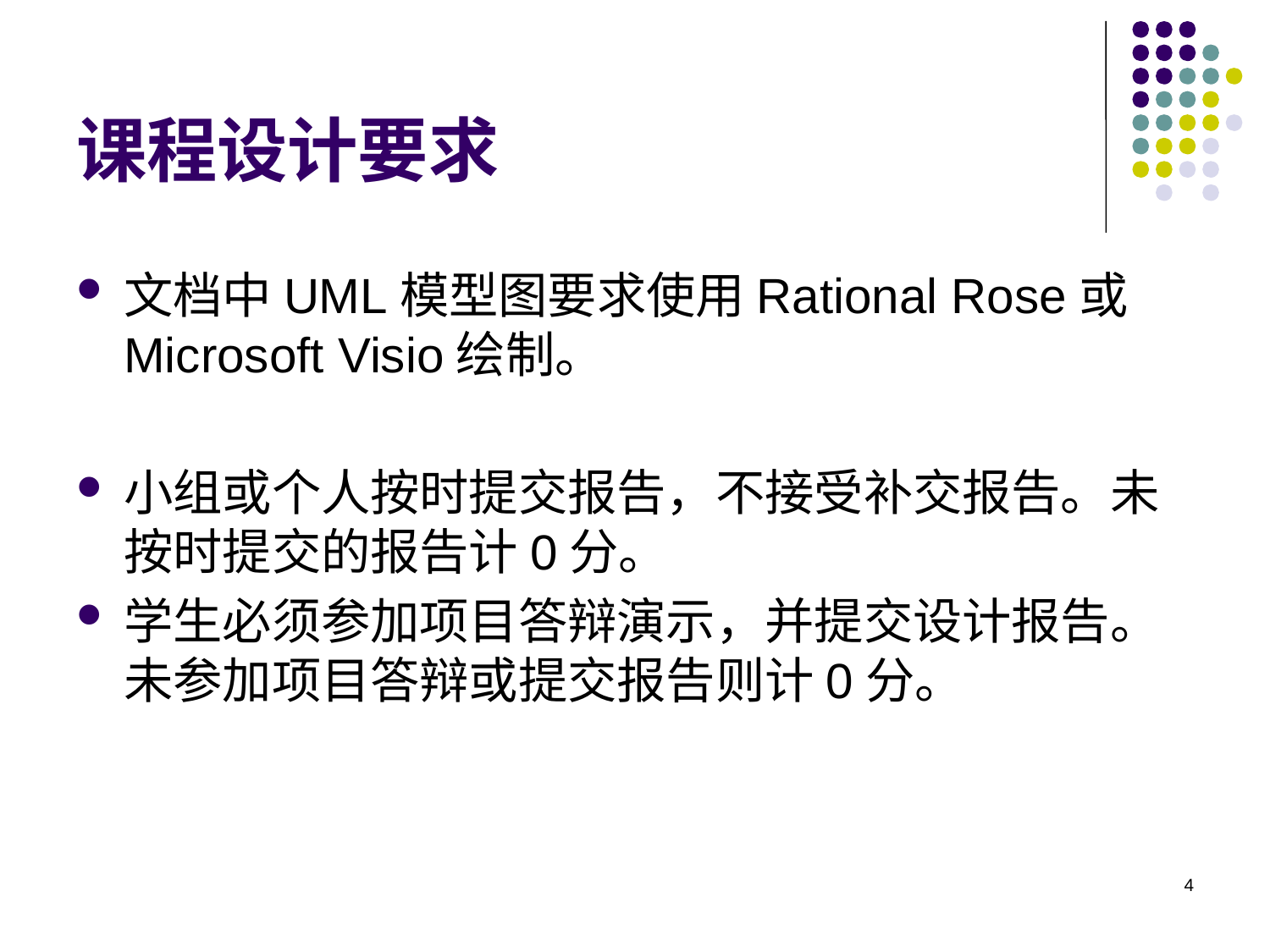

# 课程设计要求
文档中UML模型图要求使用Rational Rose或Microsoft Visio绘制。

小组或个人按时提交报告，不接受补交报告。未按时提交的报告计0分。
学生必须参加项目答辩演示，并提交设计报告。未参加项目答辩或提交报告则计0分。

4